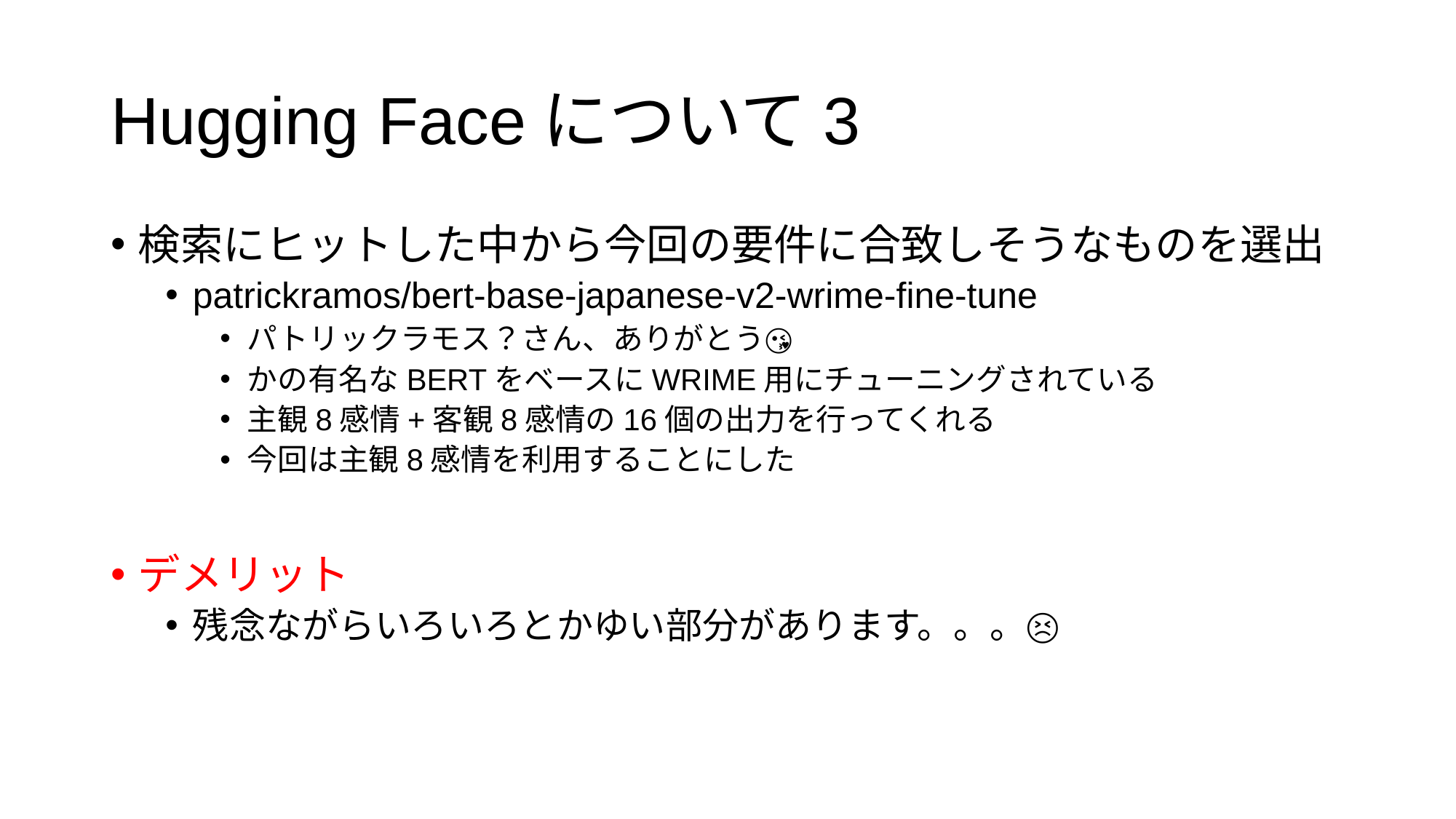

# Hugging Faceについて3
検索にヒットした中から今回の要件に合致しそうなものを選出
patrickramos/bert-base-japanese-v2-wrime-fine-tune
パトリックラモス？さん、ありがとう😘
かの有名なBERTをベースにWRIME用にチューニングされている
主観8感情+客観8感情の16個の出力を行ってくれる
今回は主観8感情を利用することにした

デメリット
残念ながらいろいろとかゆい部分があります。。。😣